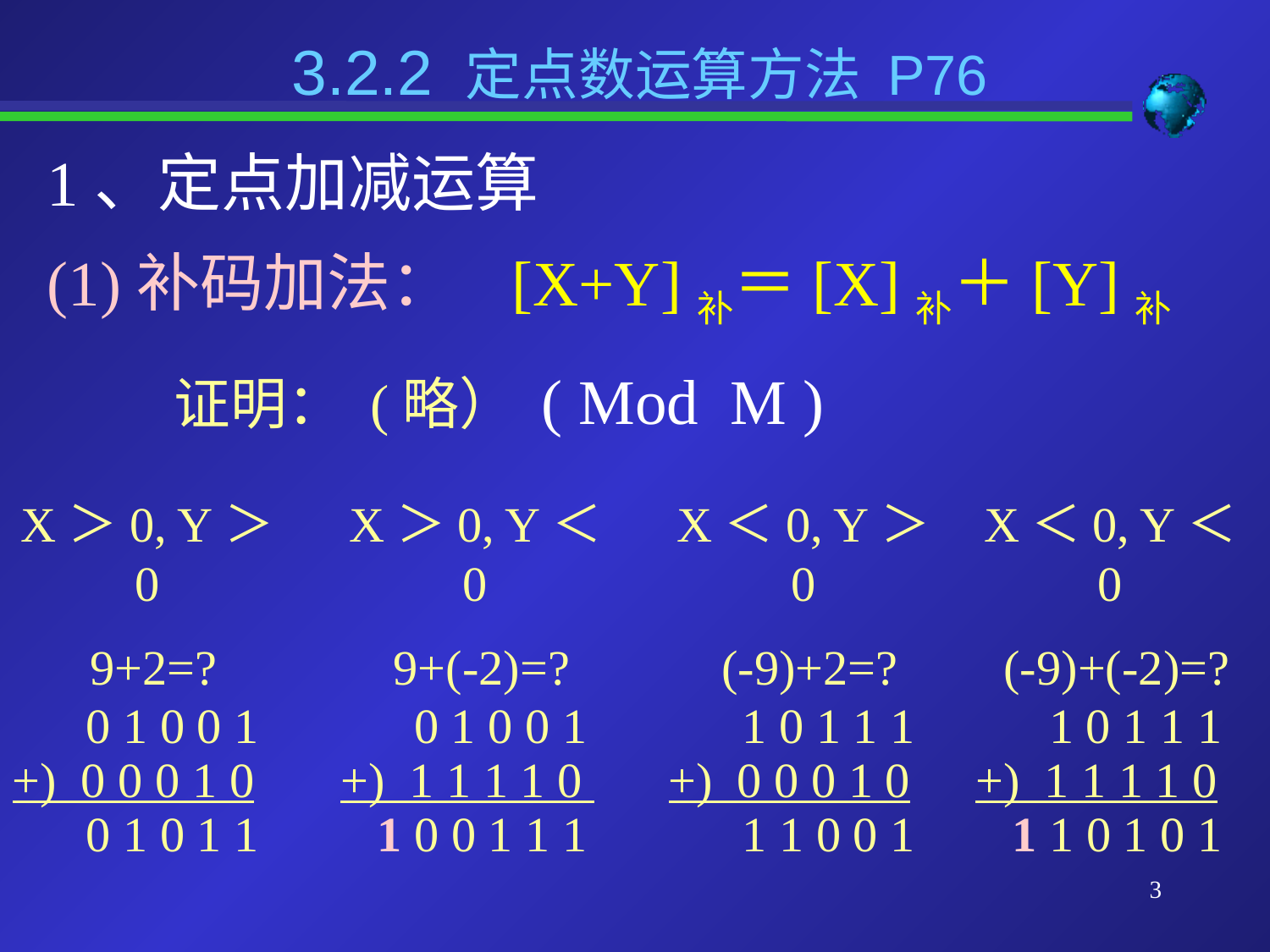

3.2.2 定点数运算方法 P76
1、定点加减运算
(1)补码加法：   [X+Y]补＝[X]补＋[Y]补
	证明： (略） ( Mod  M )
X＞0, Y＞0
9+2=?
      0 1 0 0 1
+)  0 0 0 1 0
      0 1 0 1 1
X＞0, Y＜0
9+(-2)=?
      0 1 0 0 1
+)  1 1 1 1 0
   1 0 0 1 1 1
X＜0, Y＞0
(-9)+2=?
      1 0 1 1 1
+)  0 0 0 1 0
      1 1 0 0 1
X＜0, Y＜0
(-9)+(-2)=?
      1 0 1 1 1
+)  1 1 1 1 0
   1 1 0 1 0 1
3